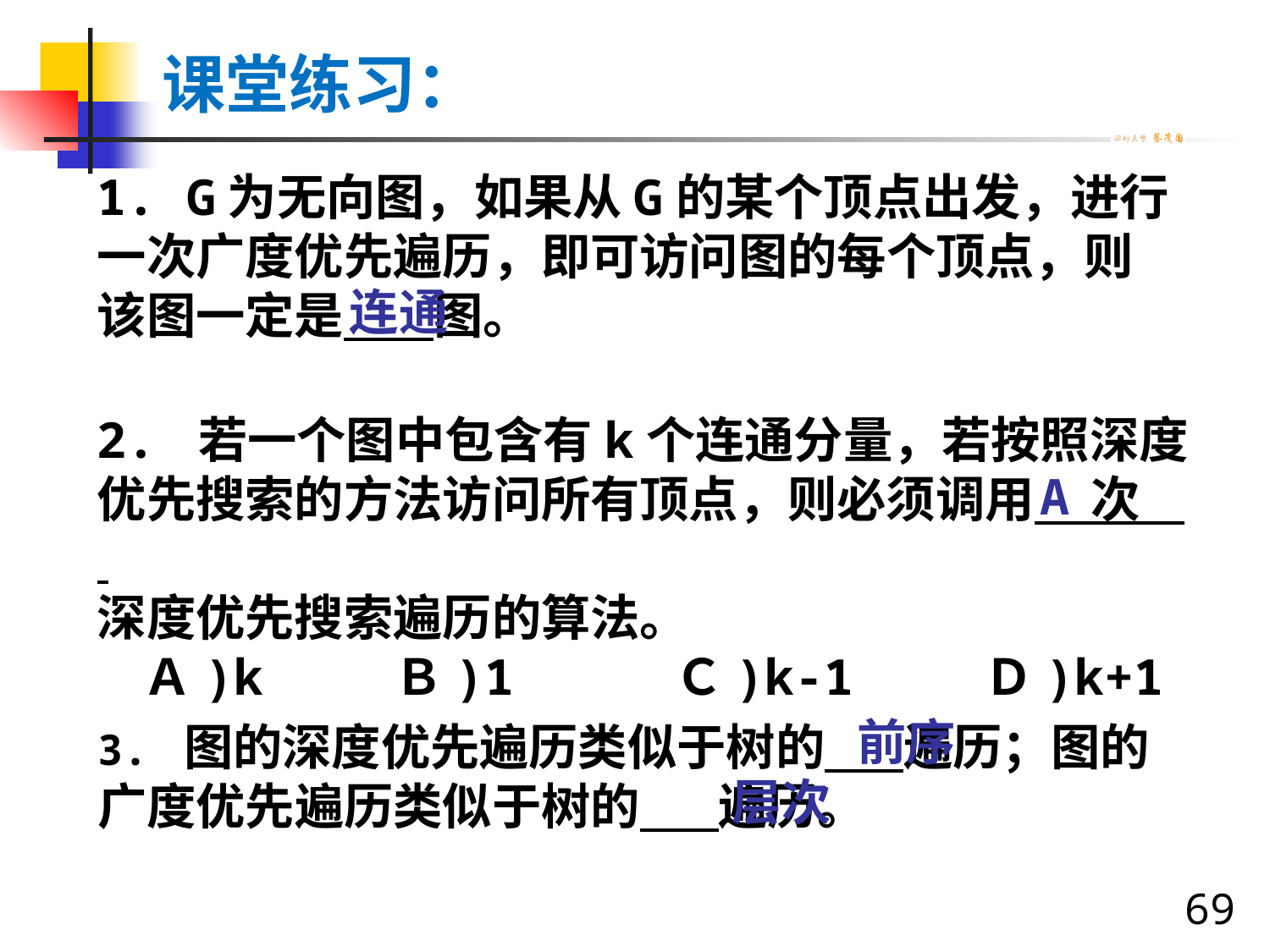

课堂练习：
1. G为无向图，如果从G的某个顶点出发，进行一次广度优先遍历，即可访问图的每个顶点，则该图一定是        图。
连通
2. 若一个图中包含有k个连通分量，若按照深度优先搜索的方法访问所有顶点，则必须调用     次
深度优先搜索遍历的算法。
   Ａ)k    Ｂ)1     Ｃ)k-1    Ｄ)k+1
A
前序
3. 图的深度优先遍历类似于树的       遍历；图的广度优先遍历类似于树的       遍历。
层次
69